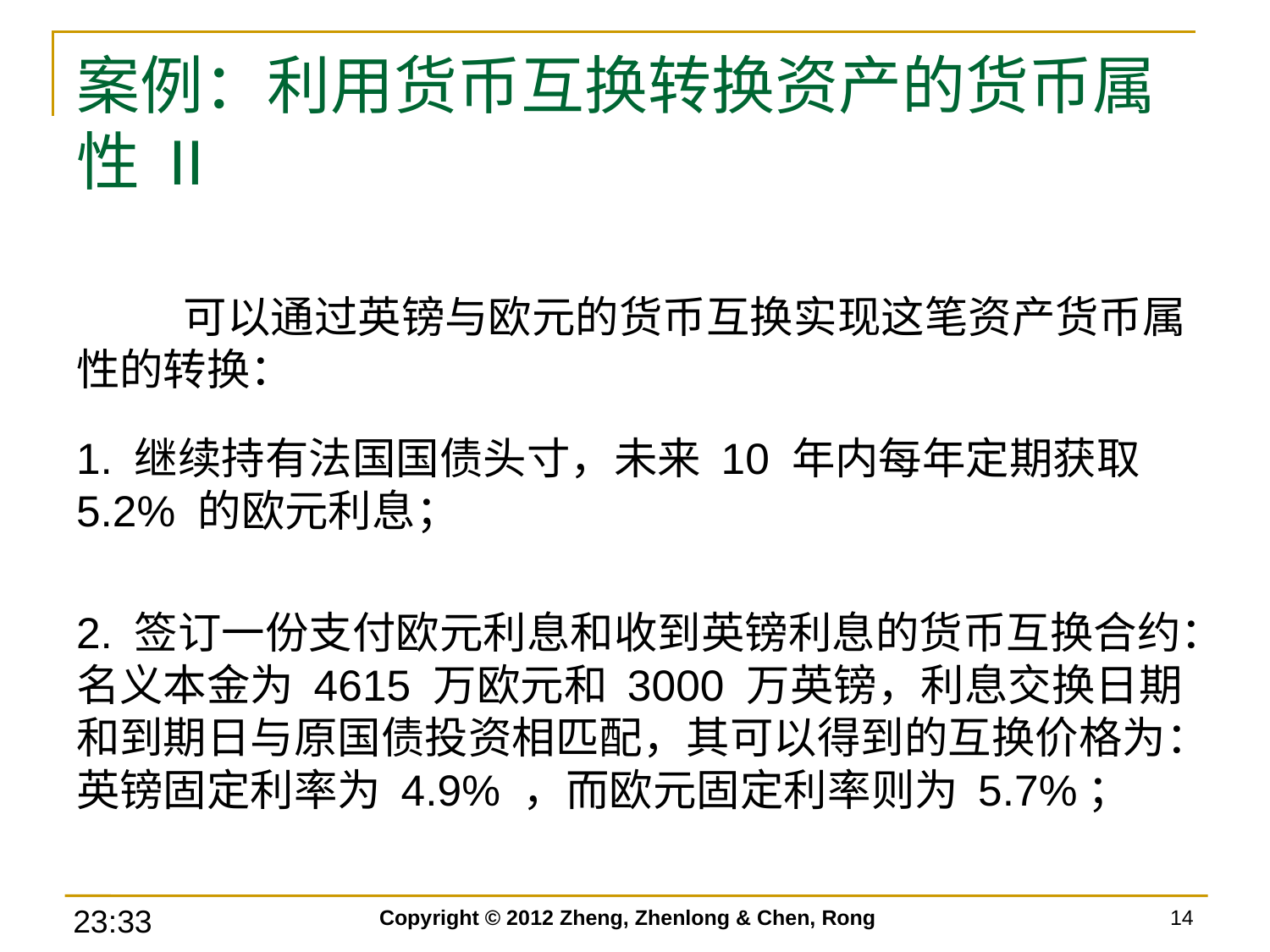

# 案例：利用货币互换转换资产的货币属性 II

          可以通过英镑与欧元的货币互换实现这笔资产货币属性的转换：

1. 继续持有法国国债头寸，未来 10 年内每年定期获取 5.2% 的欧元利息；

2. 签订一份支付欧元利息和收到英镑利息的货币互换合约：名义本金为 4615 万欧元和 3000 万英镑，利息交换日期和到期日与原国债投资相匹配，其可以得到的互换价格为：英镑固定利率为 4.9% ，而欧元固定利率则为 5.7%；

Copyright © 2012 Zheng, Zhenlong & Chen, Rong
14